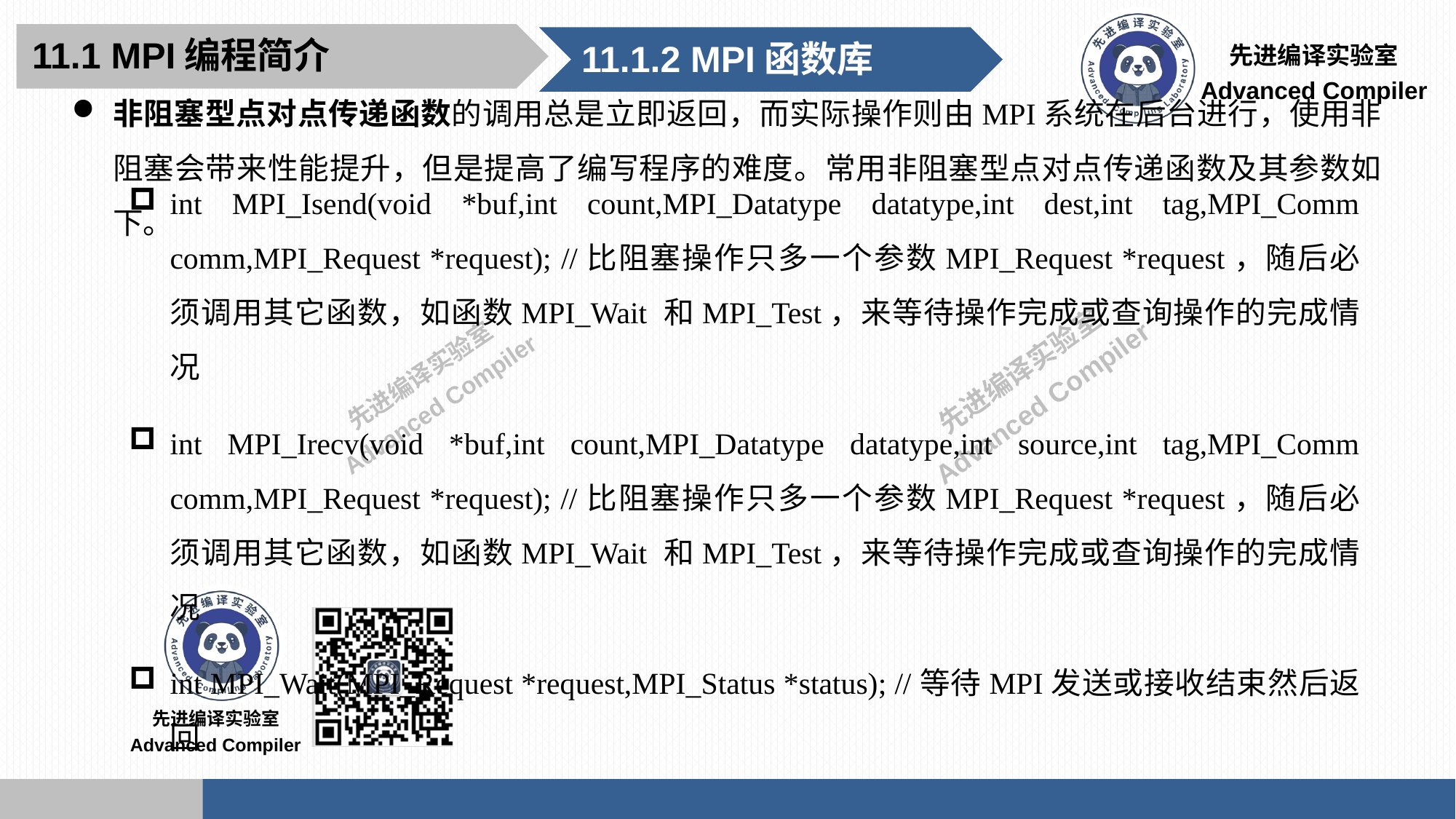

11.1 MPI编程简介

11.1.2 MPI函数库
非阻塞型点对点传递函数的调用总是立即返回，而实际操作则由MPI系统在后台进行，使用非阻塞会带来性能提升，但是提高了编写程序的难度。常用非阻塞型点对点传递函数及其参数如下。
int MPI_Isend(void *buf,int count,MPI_Datatype datatype,int dest,int tag,MPI_Comm comm,MPI_Request *request); //比阻塞操作只多一个参数MPI_Request *request，随后必须调用其它函数，如函数MPI_Wait 和MPI_Test，来等待操作完成或查询操作的完成情况
int MPI_Irecv(void *buf,int count,MPI_Datatype datatype,int source,int tag,MPI_Comm comm,MPI_Request *request); //比阻塞操作只多一个参数MPI_Request *request，随后必须调用其它函数，如函数MPI_Wait 和MPI_Test，来等待操作完成或查询操作的完成情况
int MPI_Wait(MPI_Request *request,MPI_Status *status); //等待MPI发送或接收结束然后返回